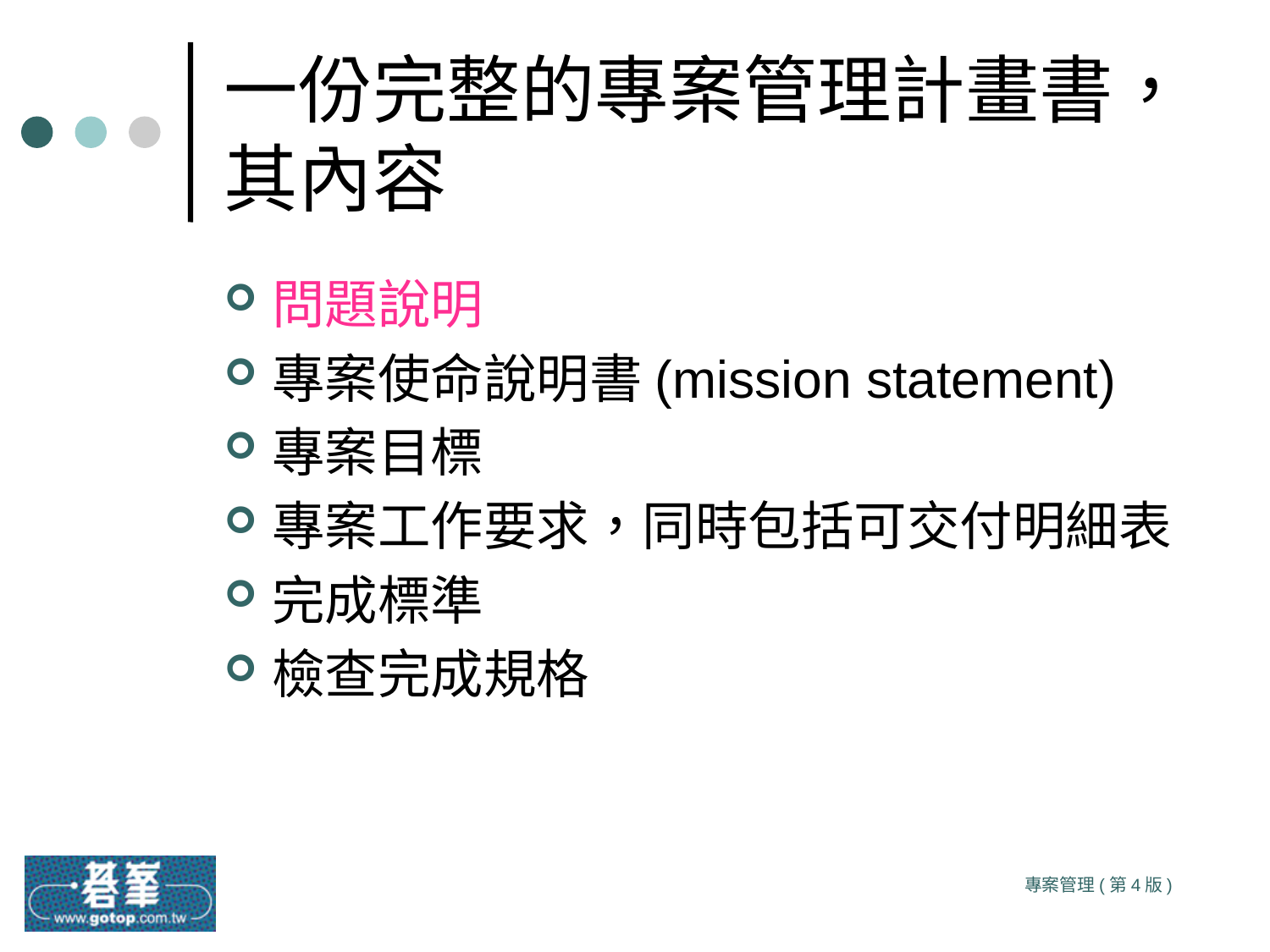

# 一份完整的專案管理計畫書，其內容
問題說明
專案使命說明書(mission statement)
專案目標
專案工作要求，同時包括可交付明細表
完成標準
檢查完成規格
專案管理(第4版)